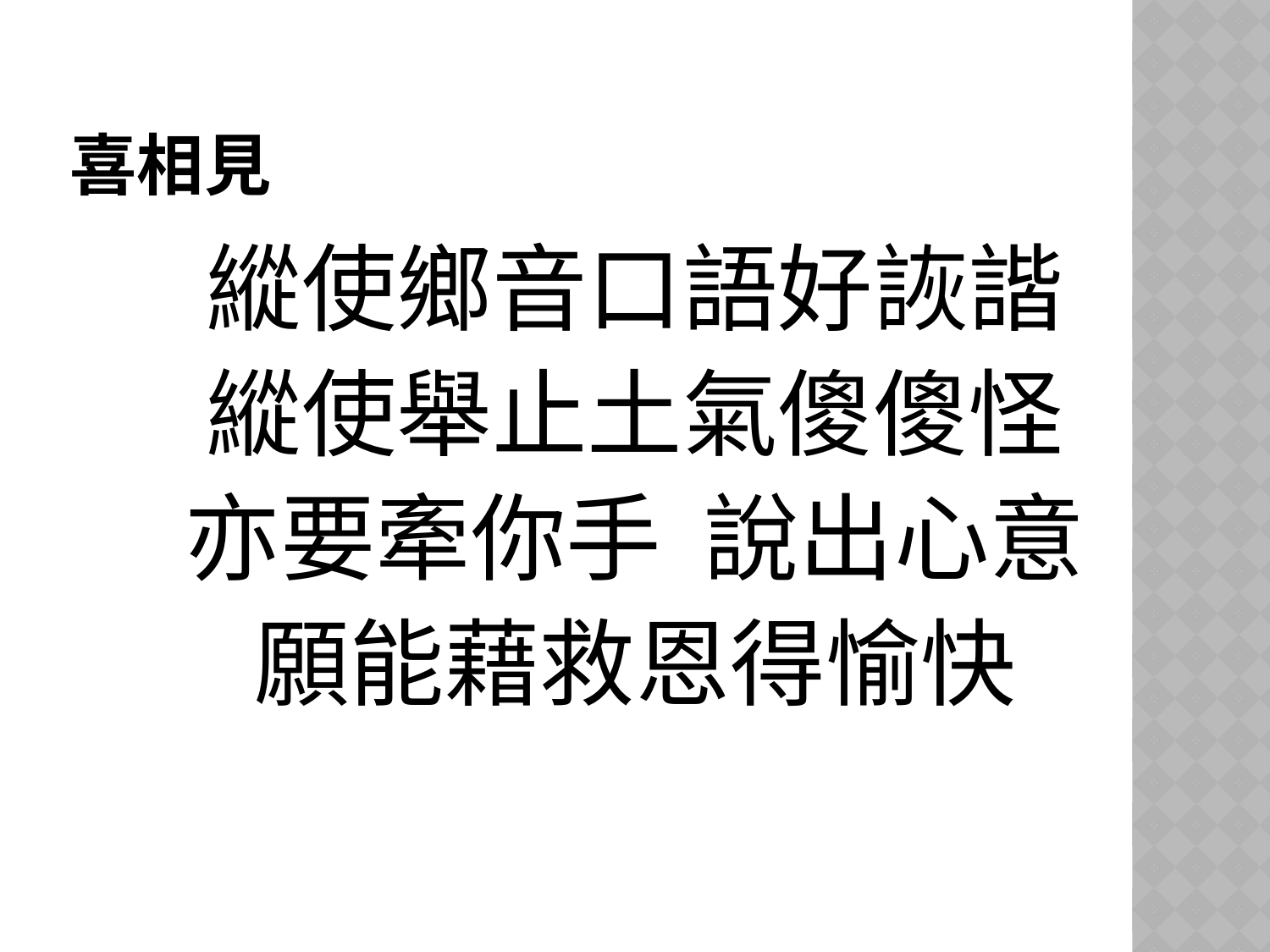

# 喜相見
縱使鄉音口語好詼諧
縱使舉止土氣傻傻怪
亦要牽你手  說出心意
願能藉救恩得愉快